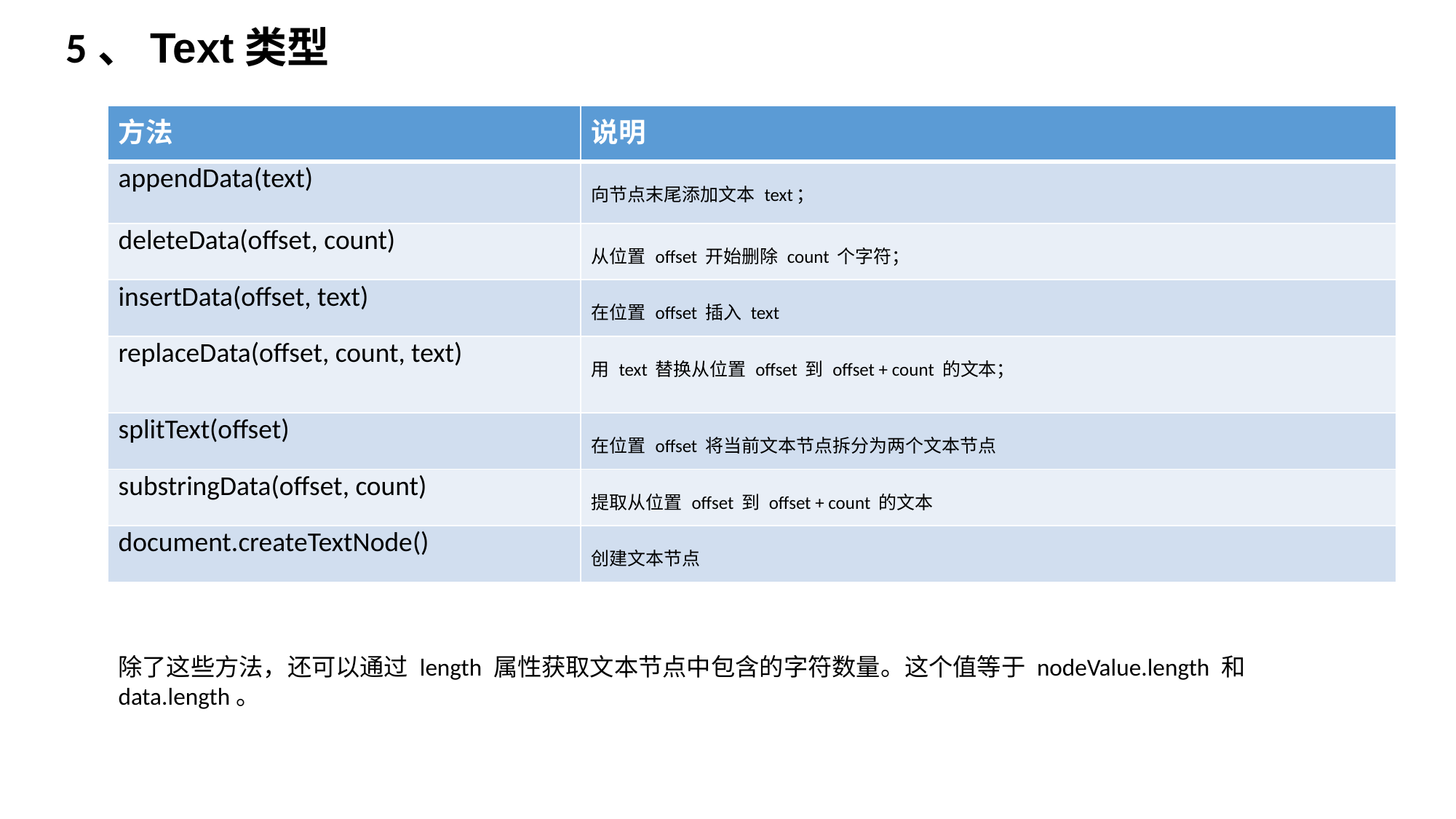

5、Text类型
| 方法 | 说明 |
| --- | --- |
| appendData(text) | 向节点末尾添加文本 text； |
| deleteData(offset, count) | 从位置 offset 开始删除 count 个字符； |
| insertData(offset, text) | 在位置 offset 插入 text |
| replaceData(offset, count, text) | 用 text 替换从位置 offset 到 offset + count 的文本； |
| splitText(offset) | 在位置 offset 将当前文本节点拆分为两个文本节点 |
| substringData(offset, count) | 提取从位置 offset 到 offset + count 的文本 |
| document.createTextNode() | 创建文本节点 |
除了这些方法，还可以通过 length 属性获取文本节点中包含的字符数量。这个值等于 nodeValue.length 和data.length。